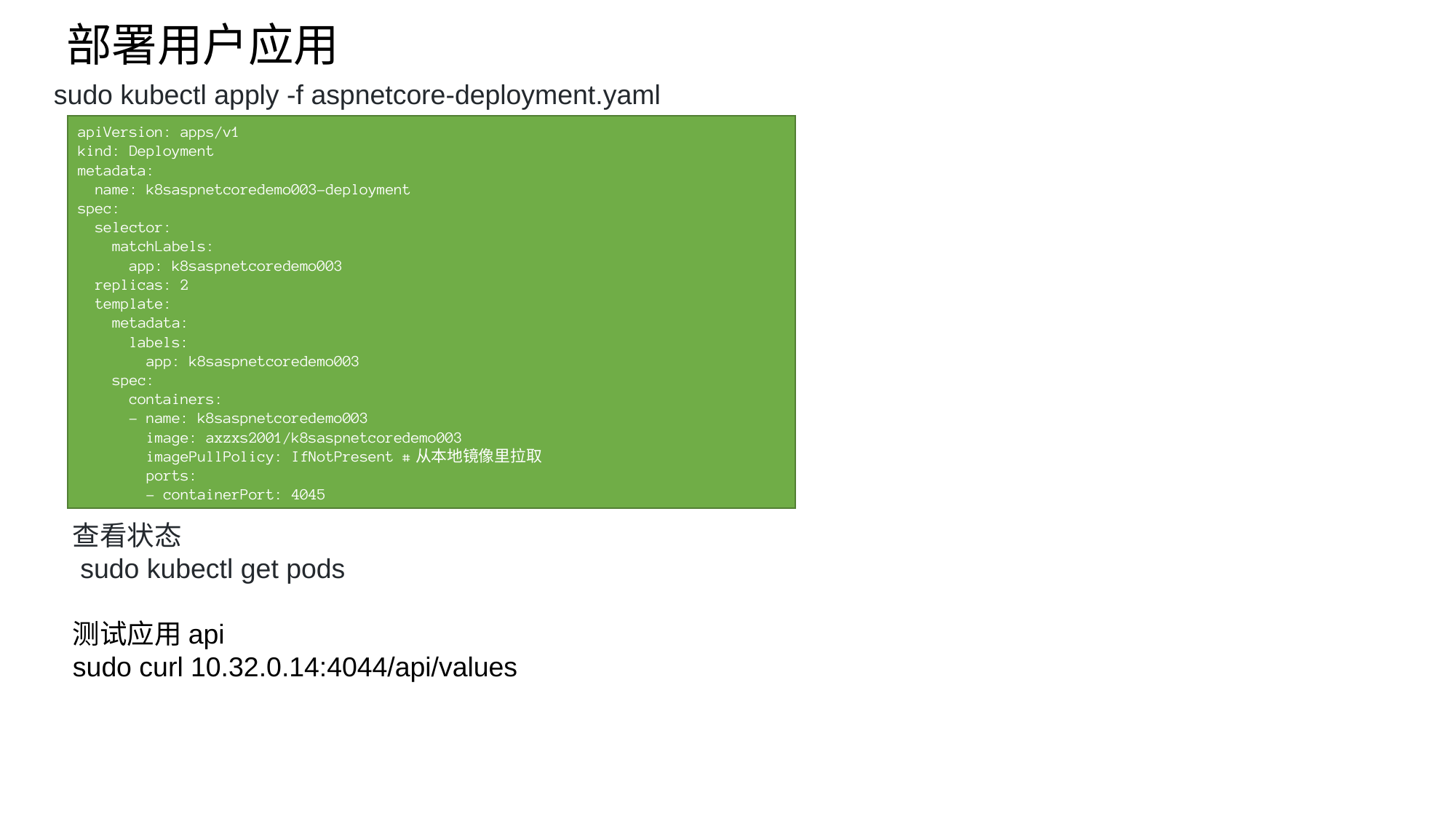

部署用户应用
 sudo kubectl apply -f aspnetcore-deployment.yaml
apiVersion: apps/v1
kind: Deployment
metadata:
  name: k8saspnetcoredemo003-deployment
spec:
  selector:
    matchLabels:
      app: k8saspnetcoredemo003
  replicas: 2
  template:
    metadata:
      labels:
        app: k8saspnetcoredemo003
    spec:
      containers:
      - name: k8saspnetcoredemo003
        image: axzxs2001/k8saspnetcoredemo003
        imagePullPolicy: IfNotPresent #从本地镜像里拉取
        ports:
        - containerPort: 4045
查看状态
 sudo kubectl get pods

测试应用api
sudo curl 10.32.0.14:4044/api/values